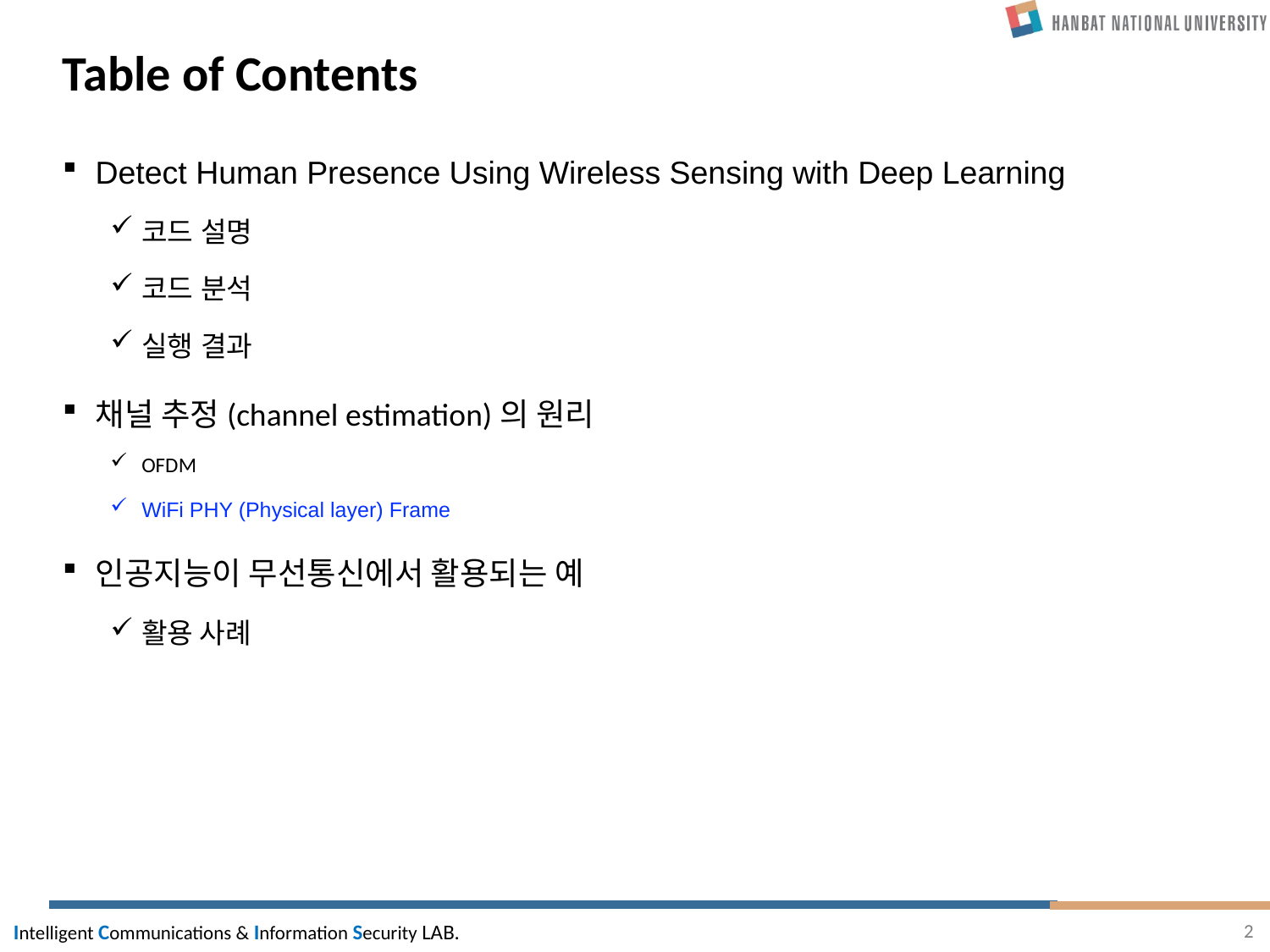

# Table of Contents
Detect Human Presence Using Wireless Sensing with Deep Learning
코드 설명
코드 분석
실행 결과
채널 추정(channel estimation)의 원리
OFDM
WiFi PHY (Physical layer) Frame
인공지능이 무선통신에서 활용되는 예
활용 사례

2